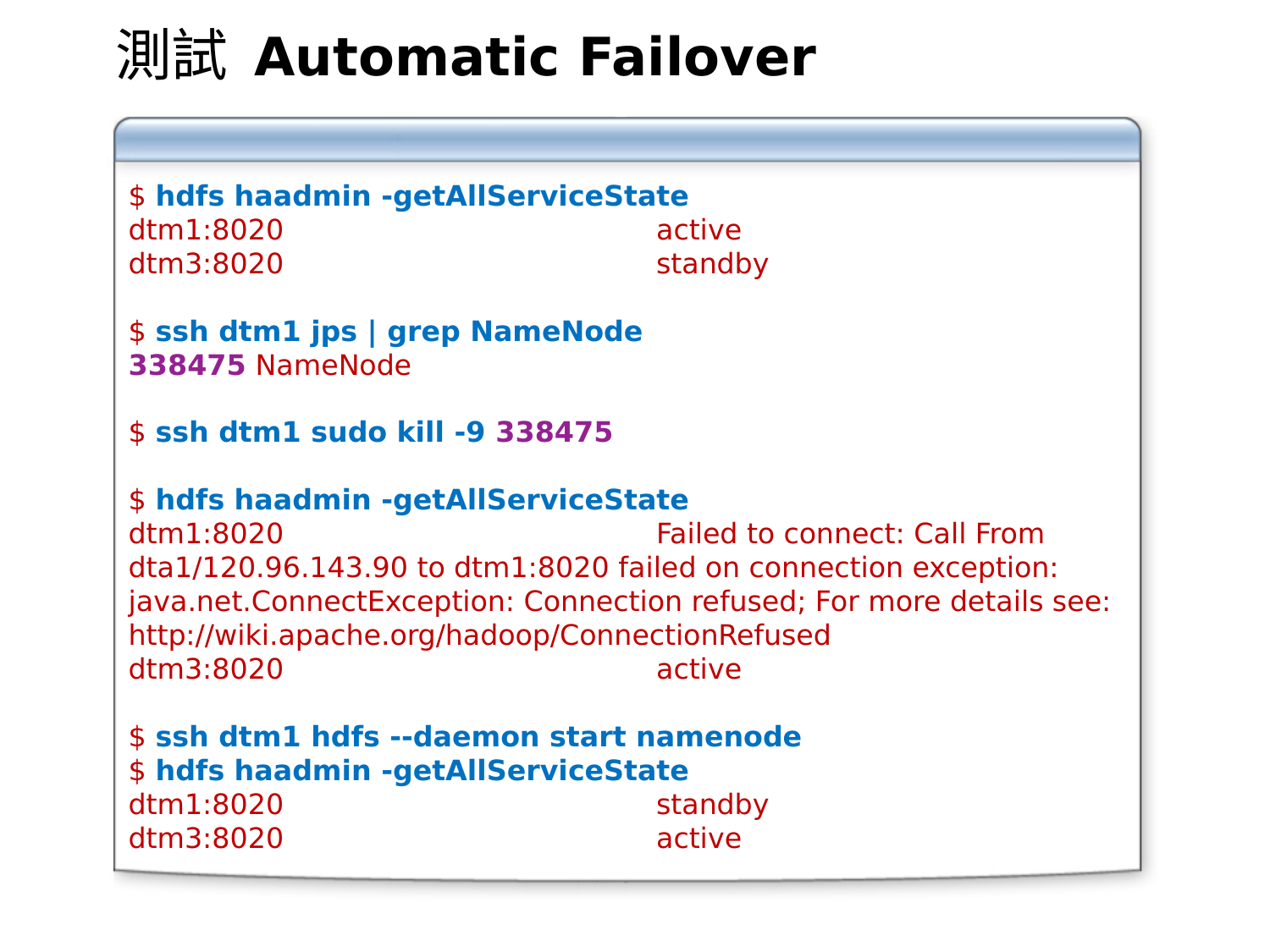

測試 Automatic Failover
$ hdfs haadmin -getAllServiceState
dtm1:8020                                          active
dtm3:8020                                          standby

$ ssh dtm1 jps | grep NameNode
338475 NameNode

$ ssh dtm1 sudo kill -9 338475

$ hdfs haadmin -getAllServiceState
dtm1:8020                                          Failed to connect: Call From dta1/120.96.143.90 to dtm1:8020 failed on connection exception: java.net.ConnectException: Connection refused; For more details see:  http://wiki.apache.org/hadoop/ConnectionRefused
dtm3:8020                                          active

$ ssh dtm1 hdfs --daemon start namenode
$ hdfs haadmin -getAllServiceState
dtm1:8020                                          standby
dtm3:8020                                          active